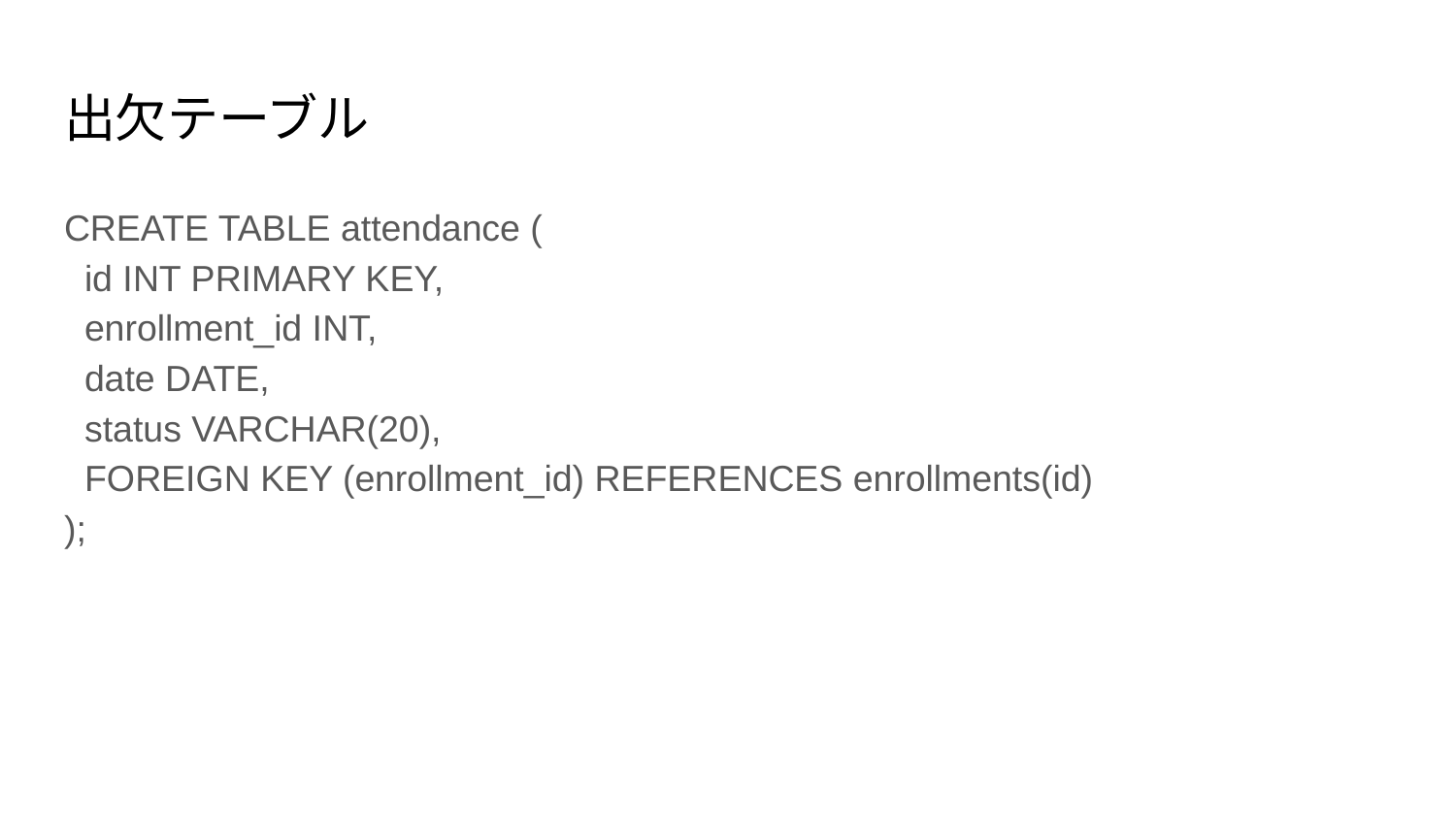

# 出欠テーブル
CREATE TABLE attendance (
  id INT PRIMARY KEY,
  enrollment_id INT,
  date DATE,
  status VARCHAR(20),
  FOREIGN KEY (enrollment_id) REFERENCES enrollments(id)
);